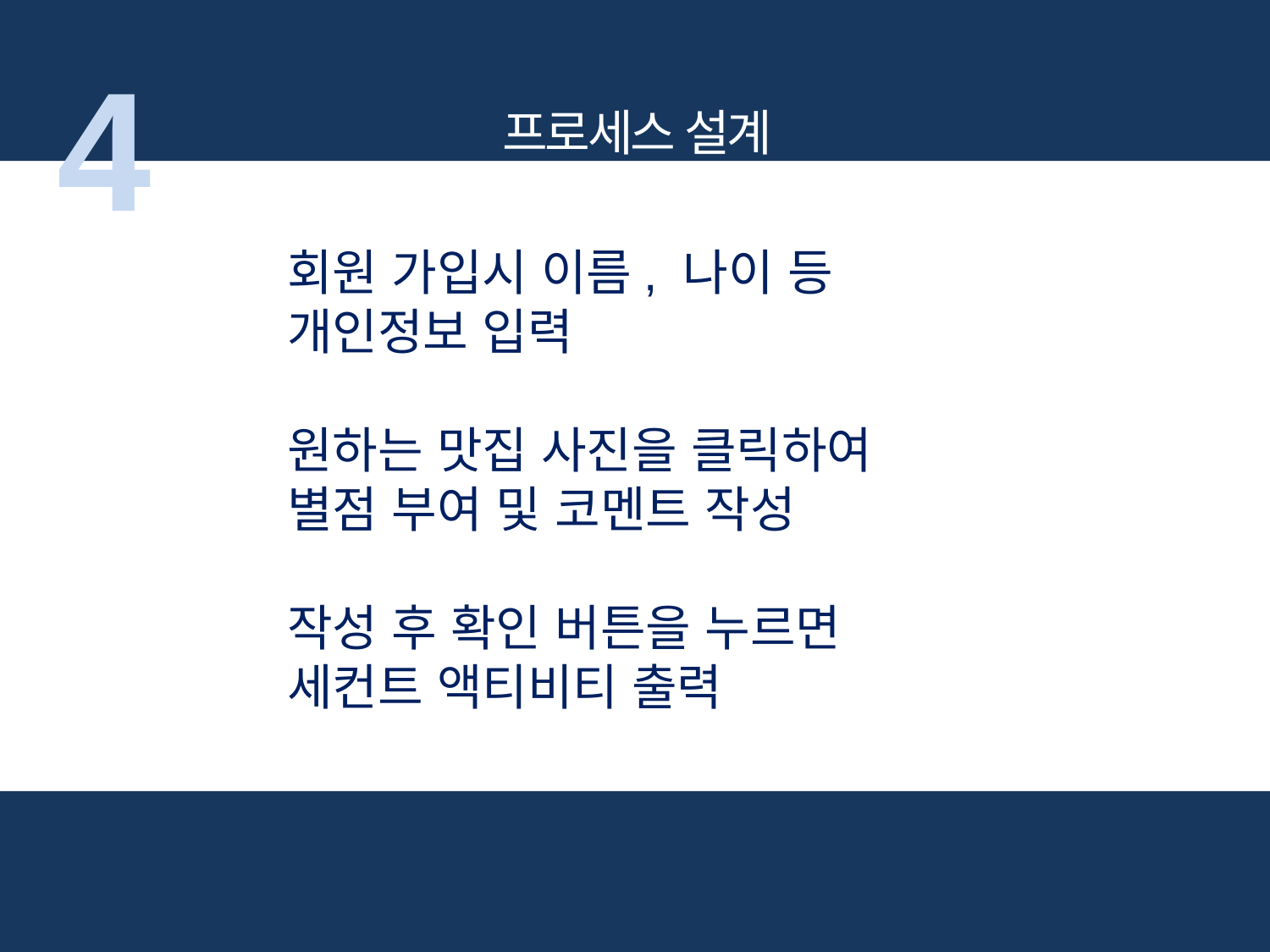

4
프로세스 설계
회원 가입시 이름, 나이 등
개인정보 입력

원하는 맛집 사진을 클릭하여
별점 부여 및 코멘트 작성

작성 후 확인 버튼을 누르면
세컨트 액티비티 출력